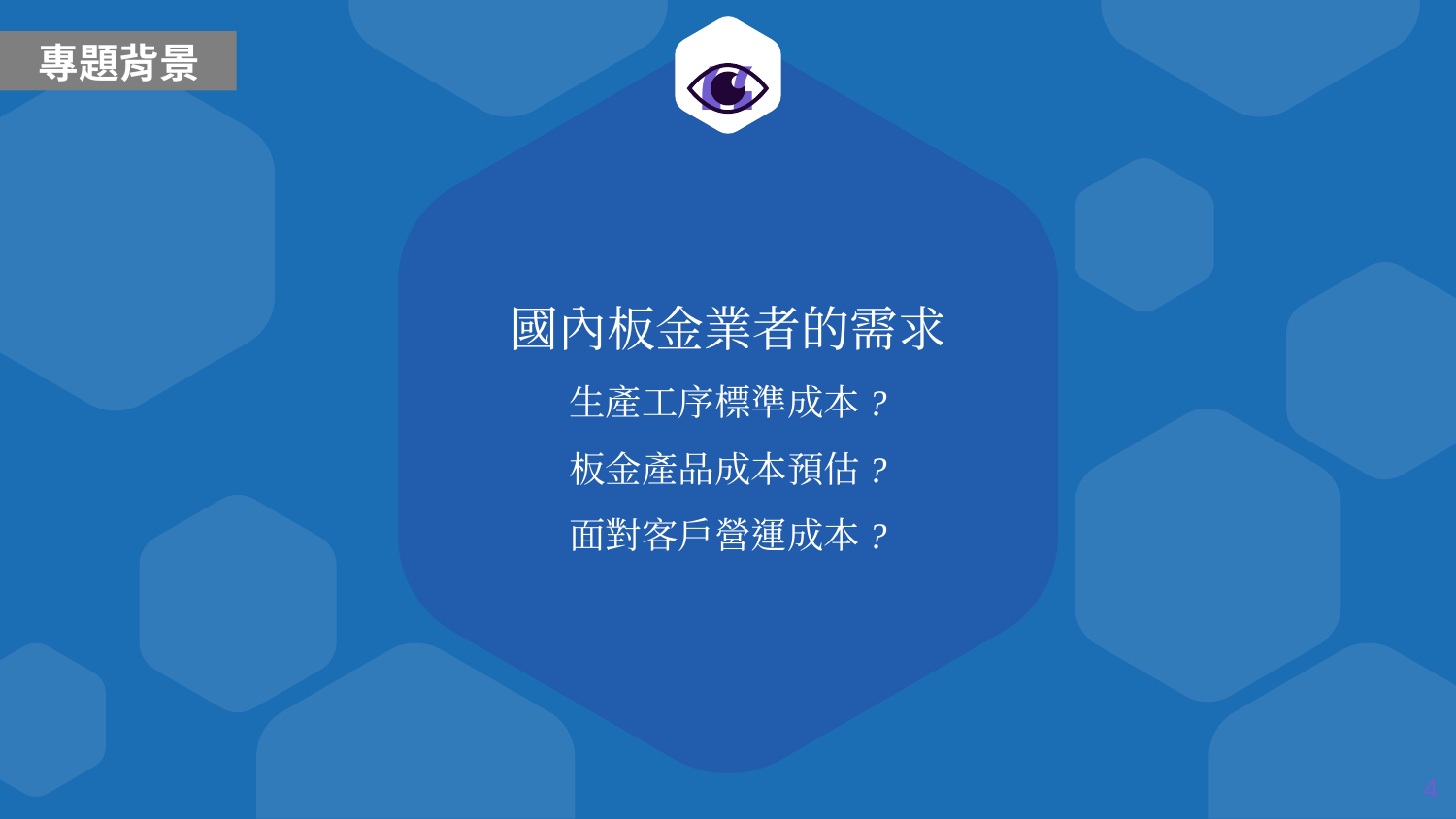

專題背景

國內板金業者的需求
生產工序標準成本?
板金產品成本預估?
面對客戶營運成本?
4